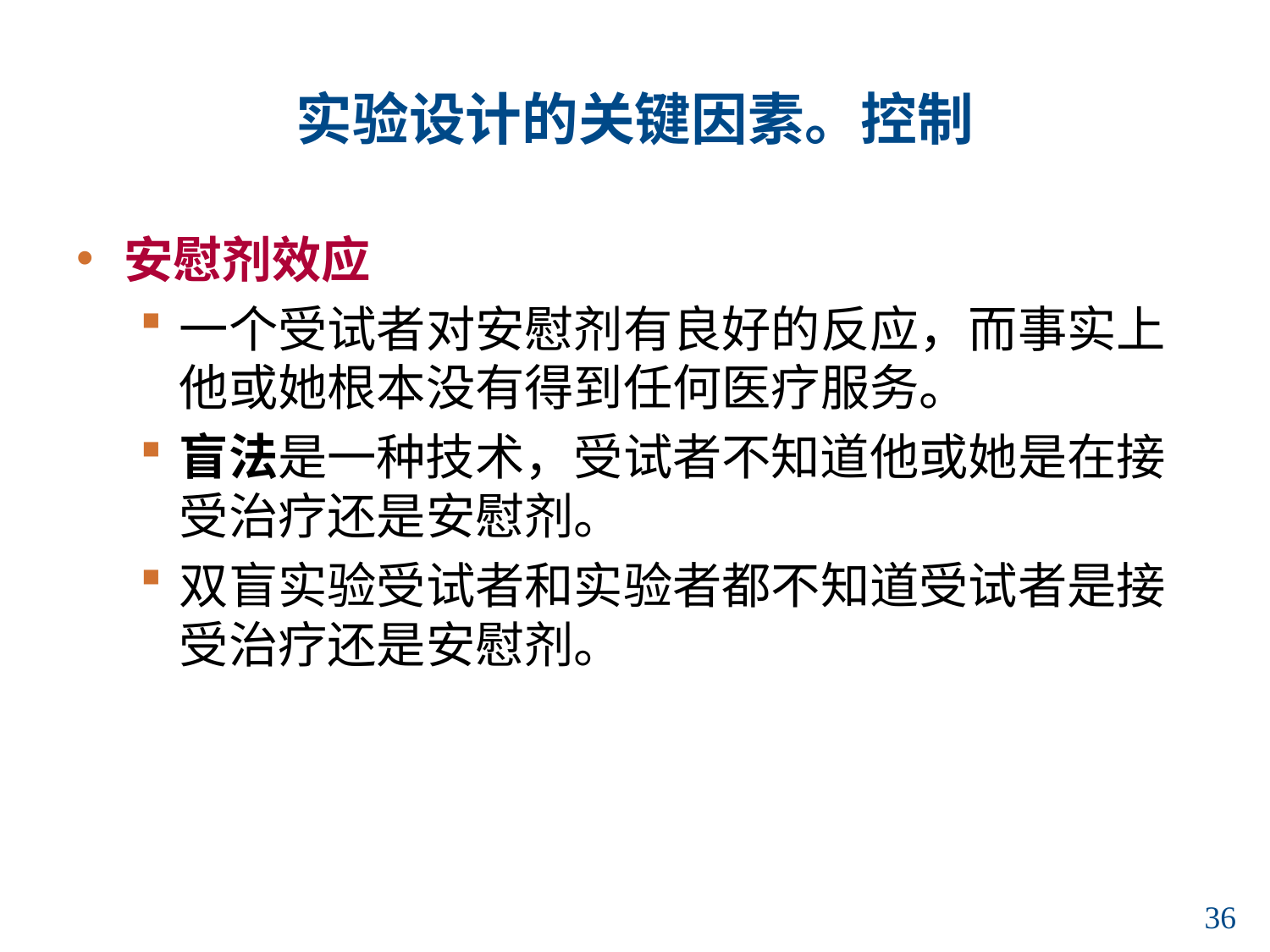

# 实验设计的关键因素。控制
安慰剂效应
一个受试者对安慰剂有良好的反应，而事实上他或她根本没有得到任何医疗服务。
盲法是一种技术，受试者不知道他或她是在接受治疗还是安慰剂。
双盲实验受试者和实验者都不知道受试者是接受治疗还是安慰剂。
36